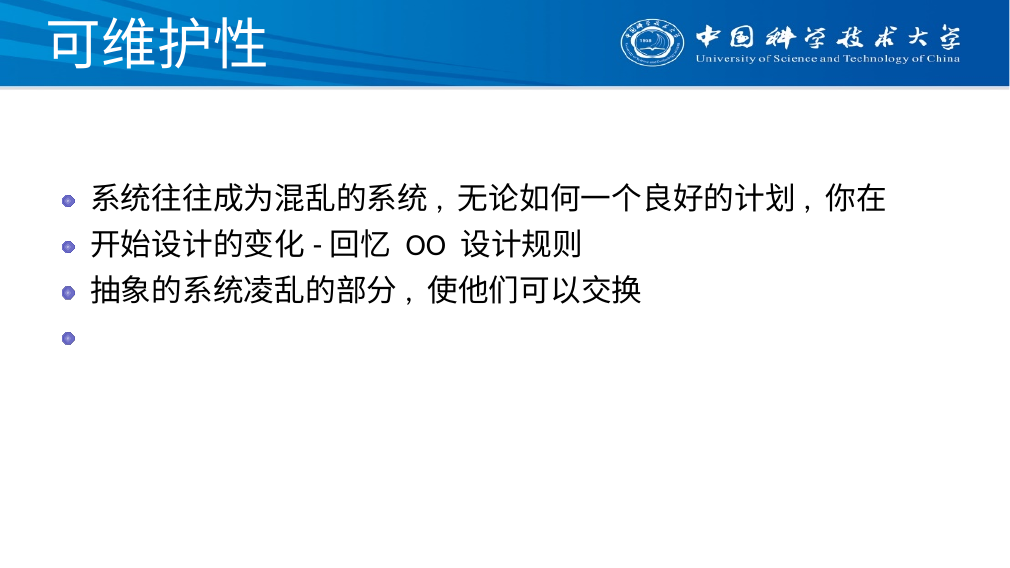

# 可维护性
系统往往成为混乱的系统, 无论如何一个良好的计划, 你在开始设计的变化-回忆 OO 设计规则
抽象的系统凌乱的部分, 使他们可以交换